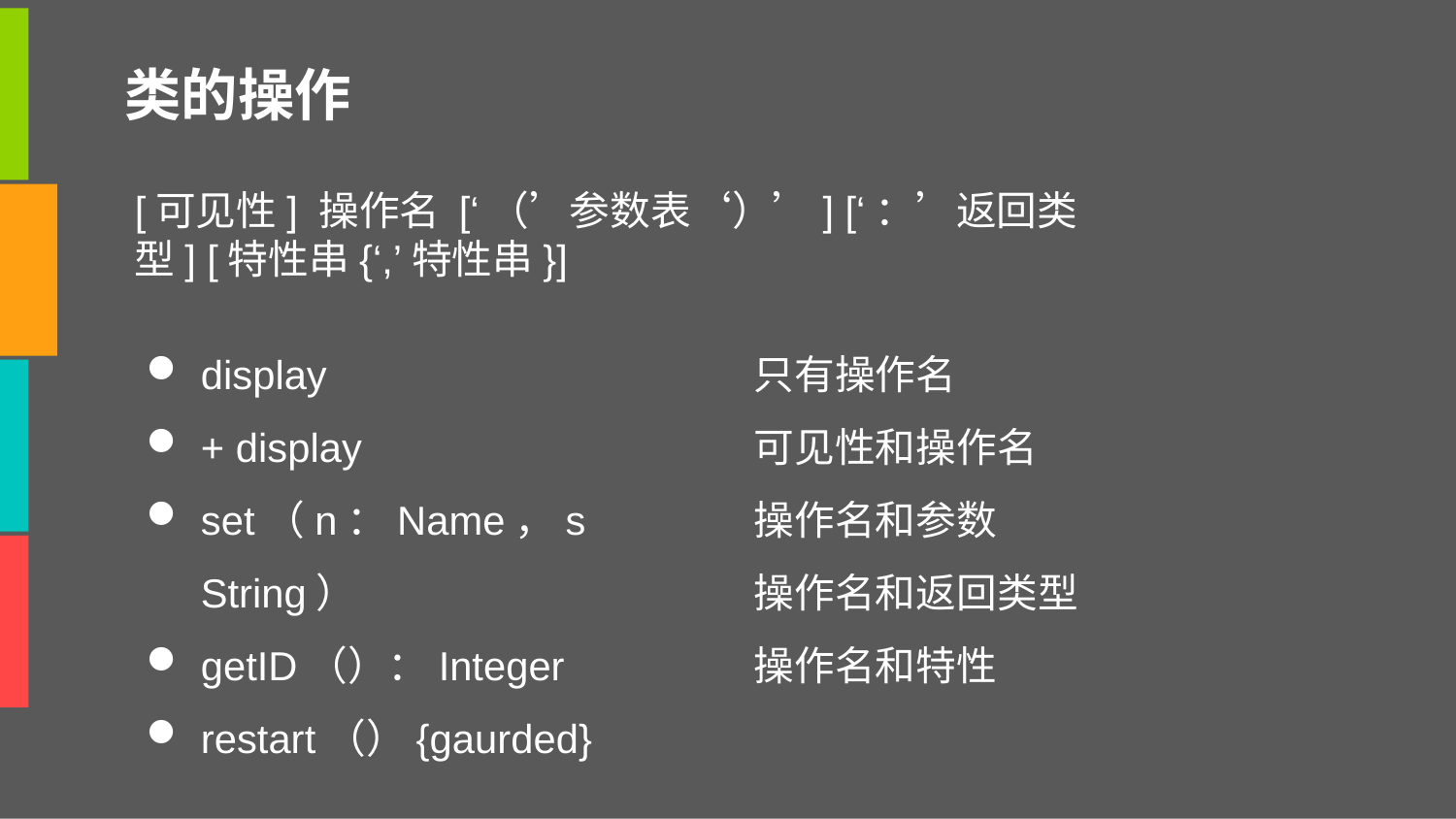

类的操作
[可见性] 操作名 [‘（’参数表‘）’] [‘：’返回类型] [特性串{‘,’特性串}]

display
+ display
set（n：Name，s String）
getID（）：Integer
restart（）{gaurded}
只有操作名
可见性和操作名
操作名和参数
操作名和返回类型
操作名和特性